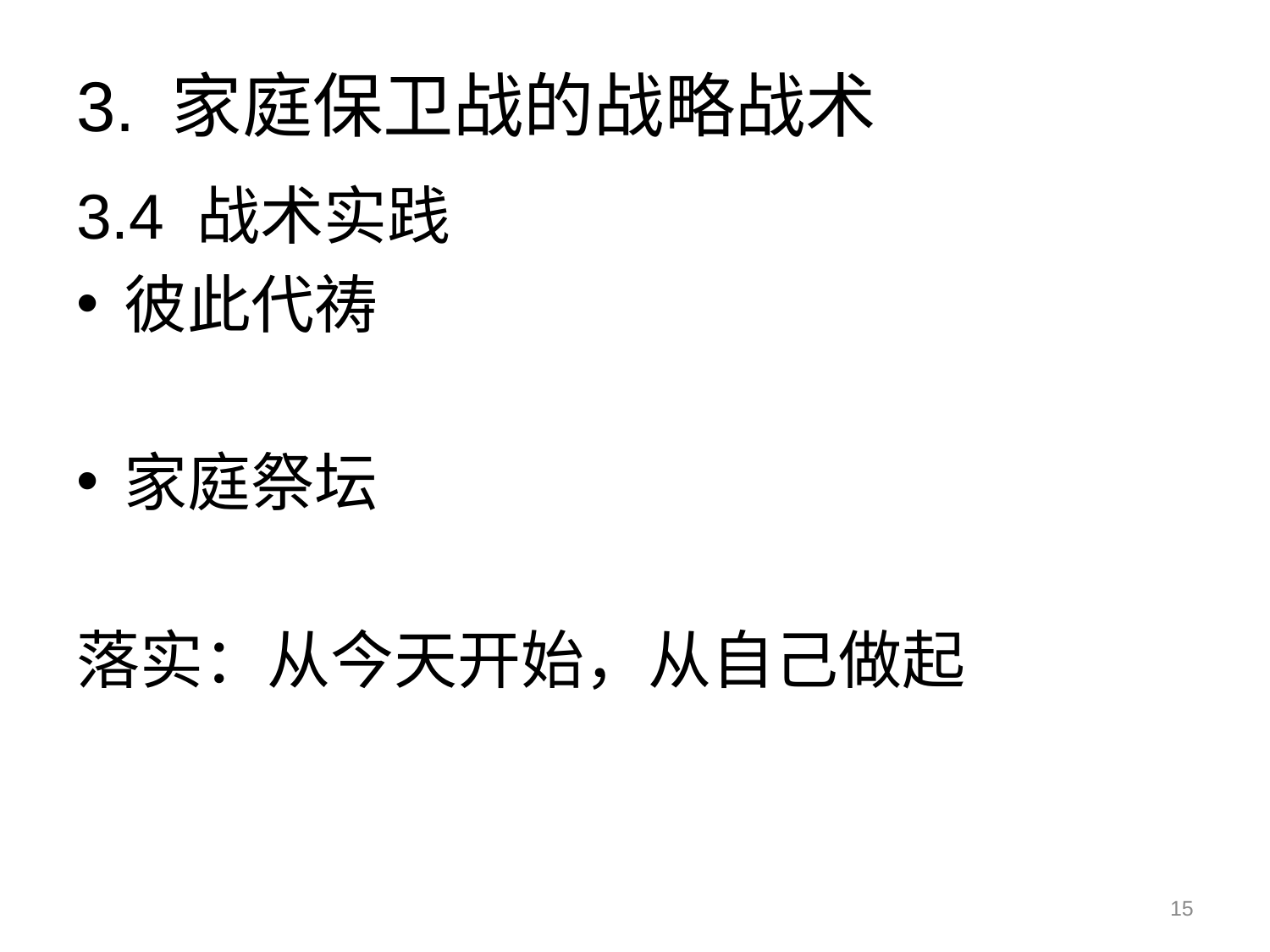

# 3. 家庭保卫战的战略战术
3.4 战术实践
彼此代祷

家庭祭坛

落实：从今天开始，从自己做起
15